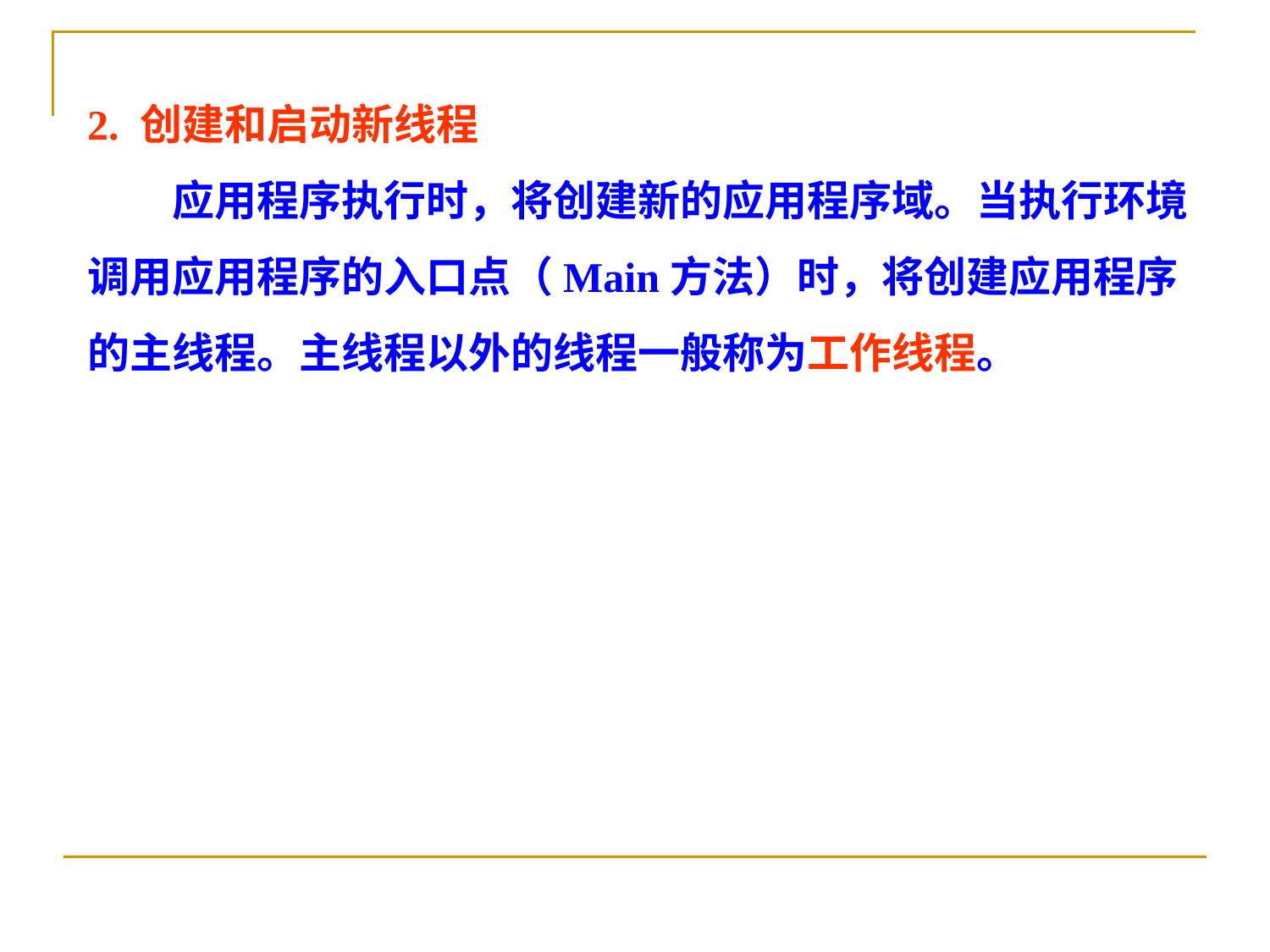

2. 创建和启动新线程
　　应用程序执行时，将创建新的应用程序域。当执行环境调用应用程序的入口点（Main方法）时，将创建应用程序的主线程。主线程以外的线程一般称为工作线程。